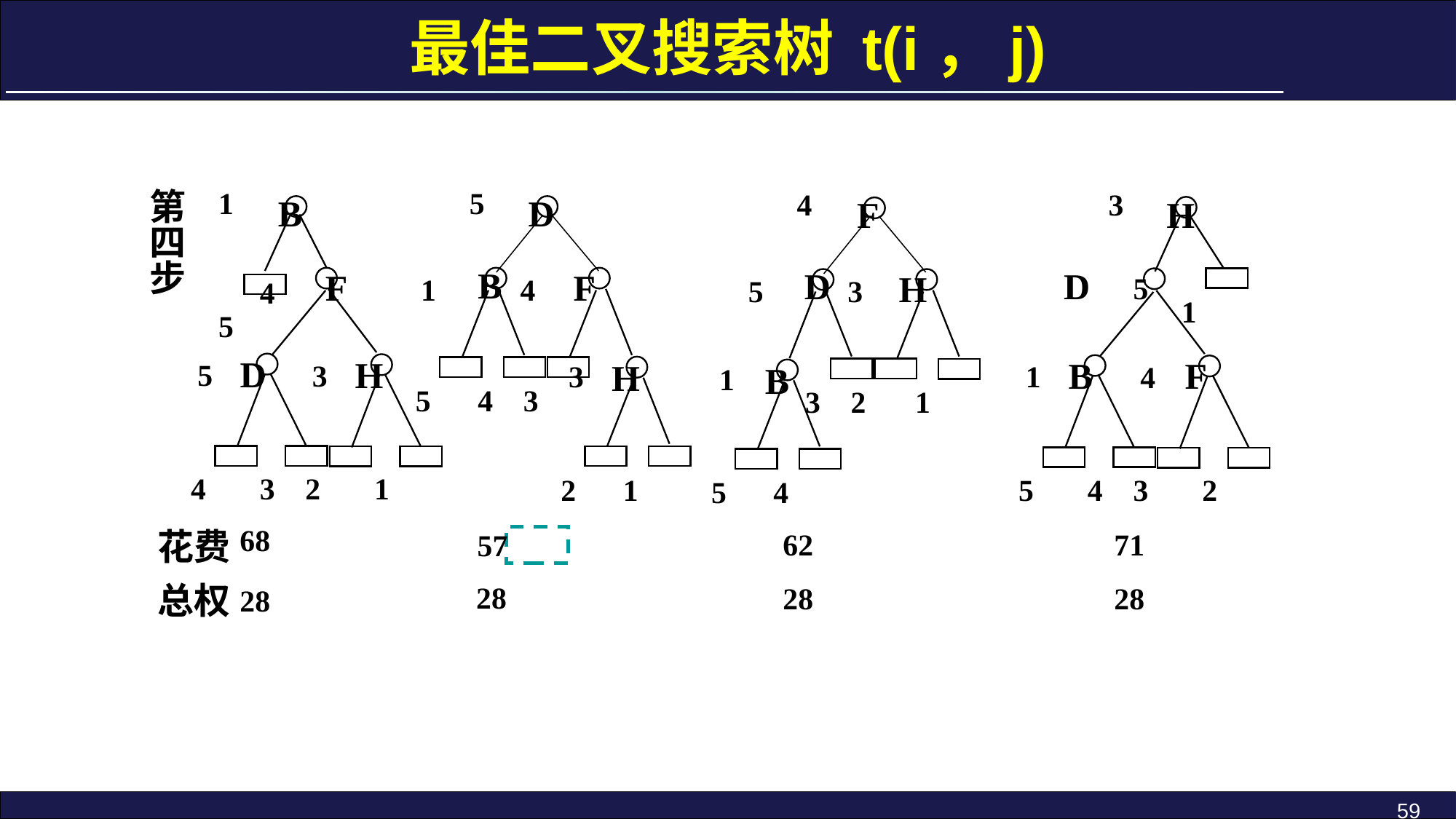

最佳二叉搜索树 t(i，j)

第
1

5

3

4

B

D

H

F

四

步

B

D

D

F

F

H

5

4

1

3

5

4

1

5

D

H

B

F

H

5

3

3

1

4

B

1

5

4

3

3

2

1

4

3

2

1

2

1

5

4

3

2

5

4

68

花费
62

71

57

总权
28

28

28

28
59